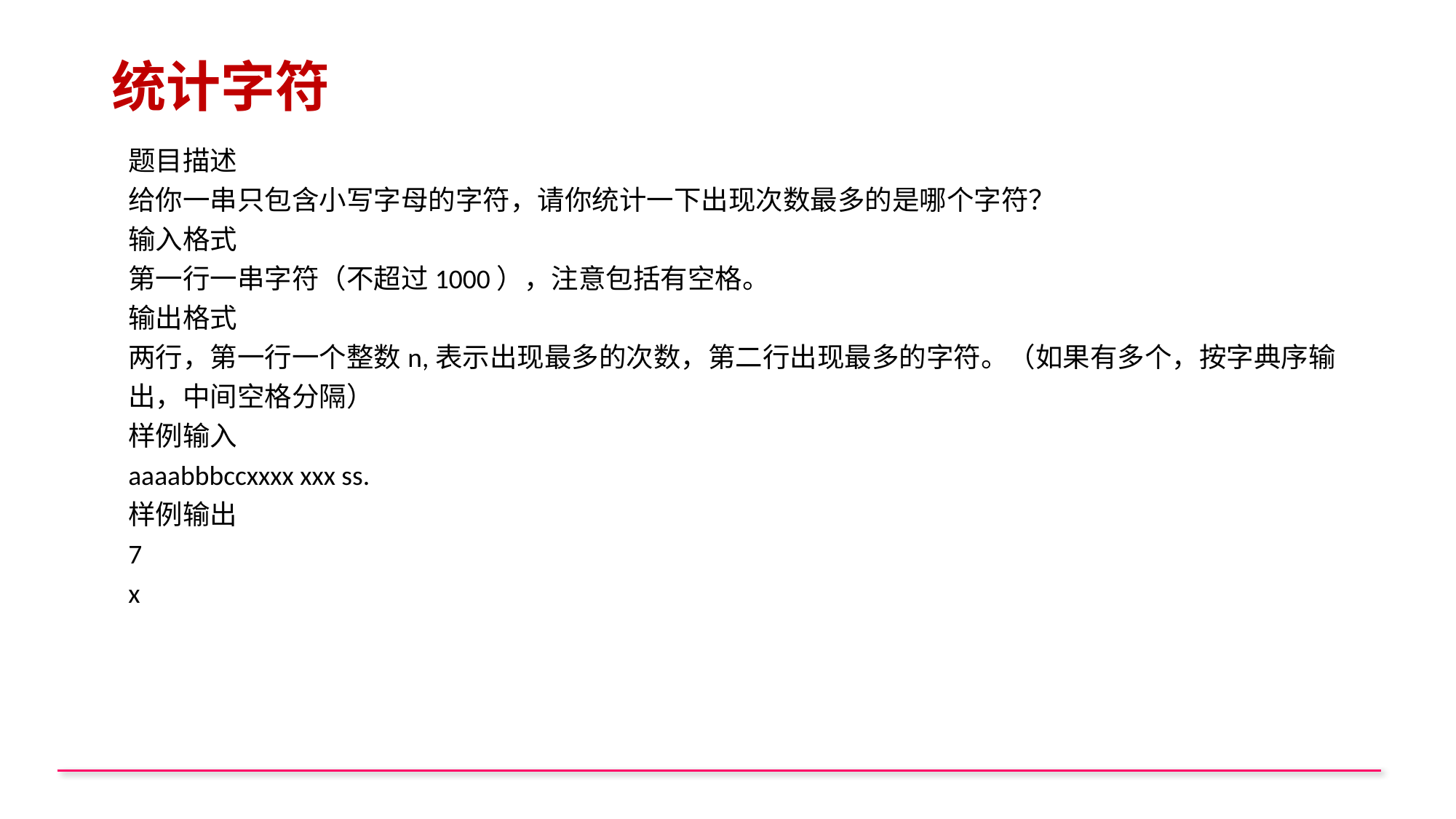

# 统计字符
题目描述
给你一串只包含小写字母的字符，请你统计一下出现次数最多的是哪个字符？
输入格式
第一行一串字符（不超过1000），注意包括有空格。
输出格式
两行，第一行一个整数n,表示出现最多的次数，第二行出现最多的字符。（如果有多个，按字典序输出，中间空格分隔）
样例输入
aaaabbbccxxxx xxx ss.
样例输出
7
x